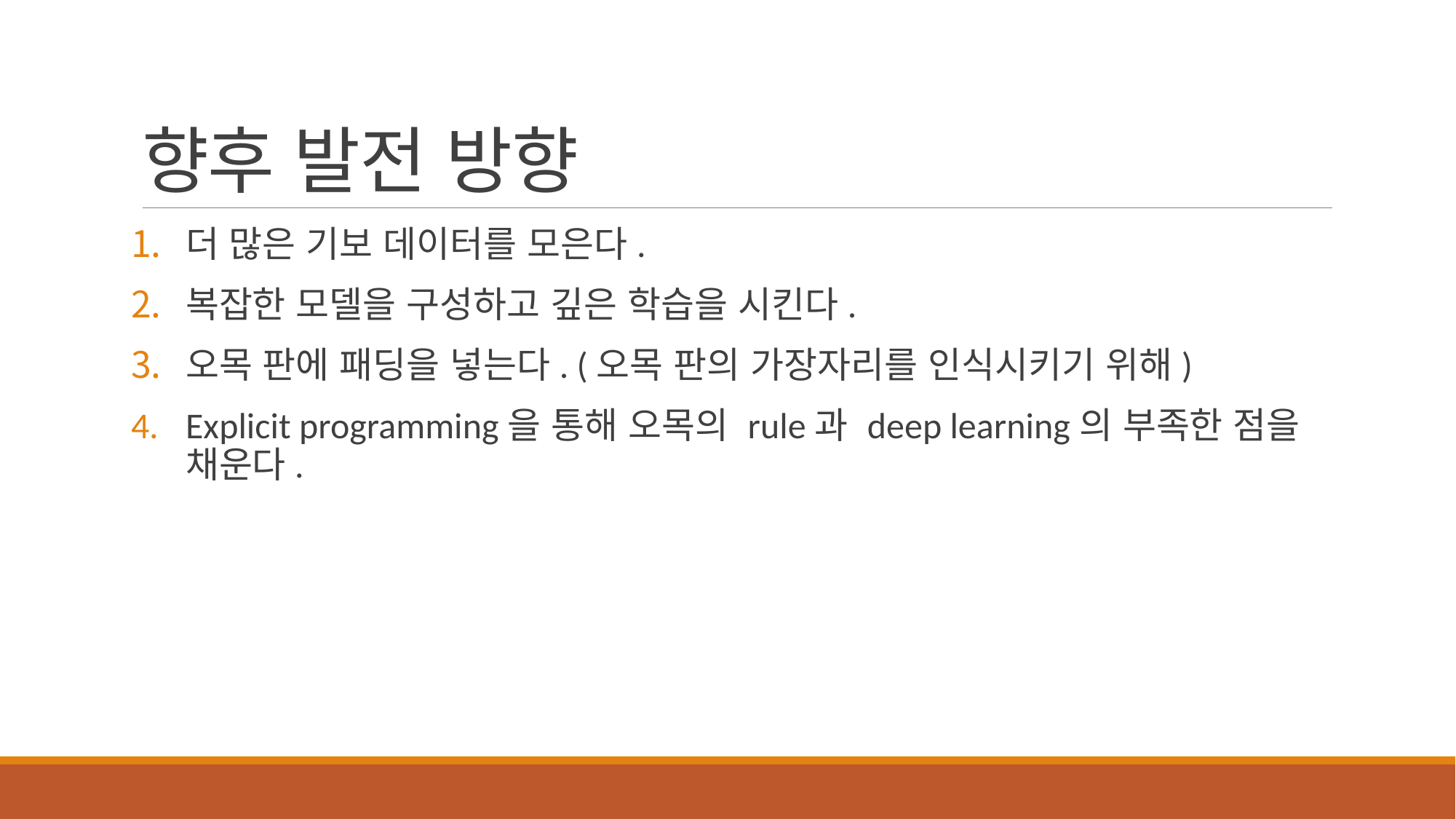

# 향후 발전 방향
더 많은 기보 데이터를 모은다.
복잡한 모델을 구성하고 깊은 학습을 시킨다.
오목 판에 패딩을 넣는다. (오목 판의 가장자리를 인식시키기 위해)
Explicit programming을 통해 오목의 rule과 deep learning의 부족한 점을 채운다.